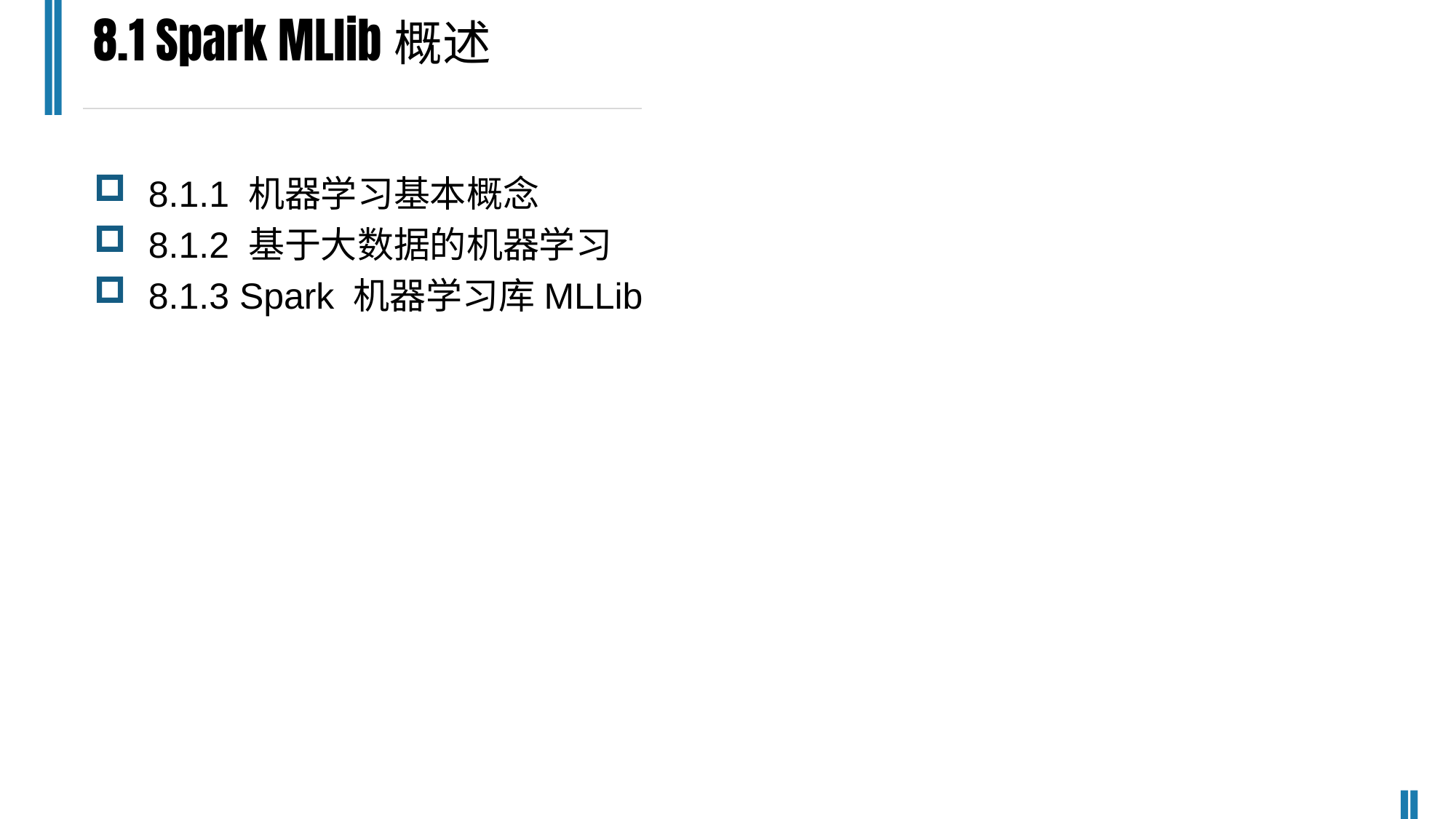

8.1 Spark MLlib概述

8.1.1 机器学习基本概念
8.1.2 基于大数据的机器学习
8.1.3 Spark 机器学习库MLLib